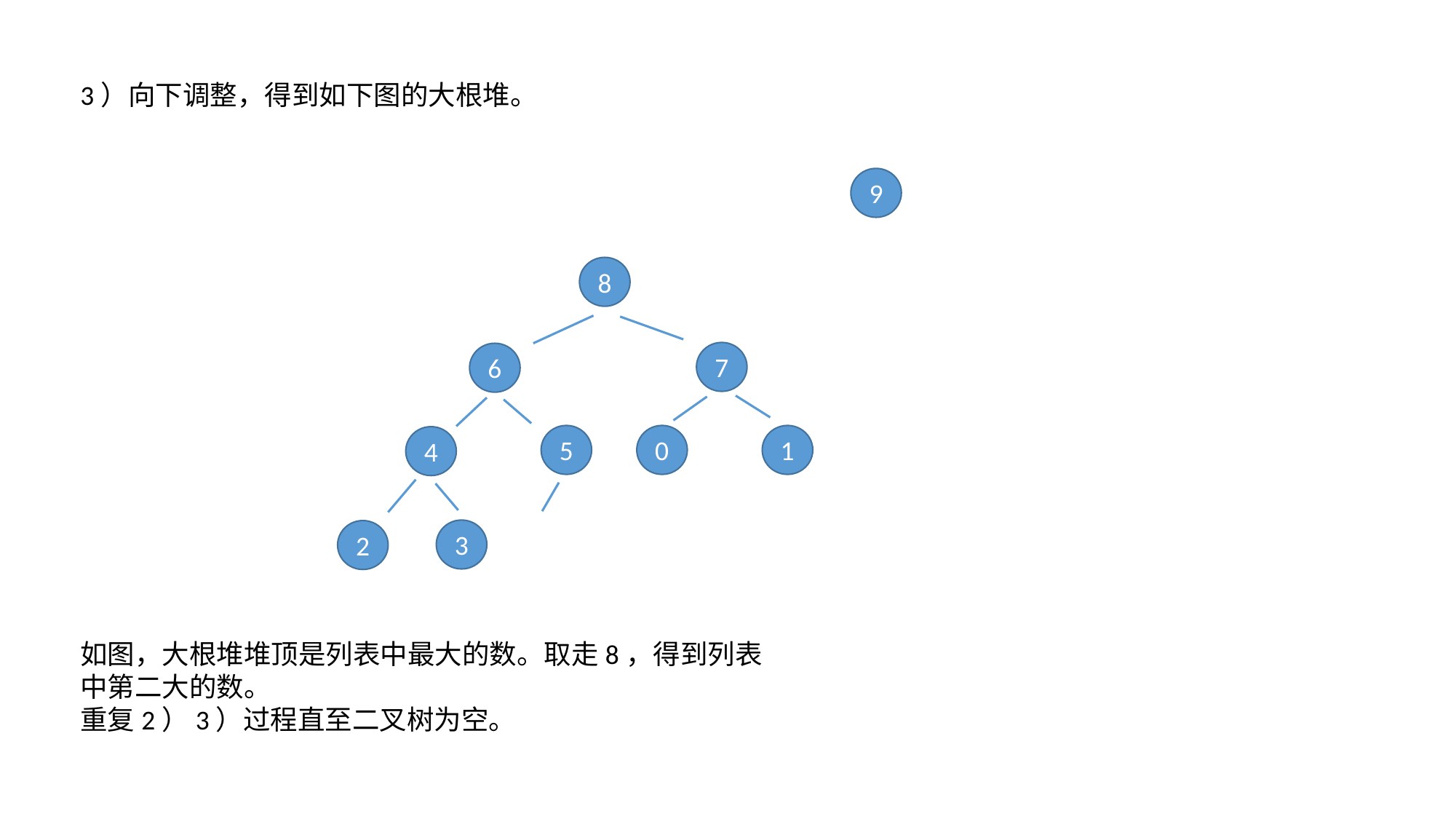

3）向下调整，得到如下图的大根堆。
9
8
7
6
5
0
1
4
3
2
如图，大根堆堆顶是列表中最大的数。取走8，得到列表中第二大的数。
重复2）3）过程直至二叉树为空。